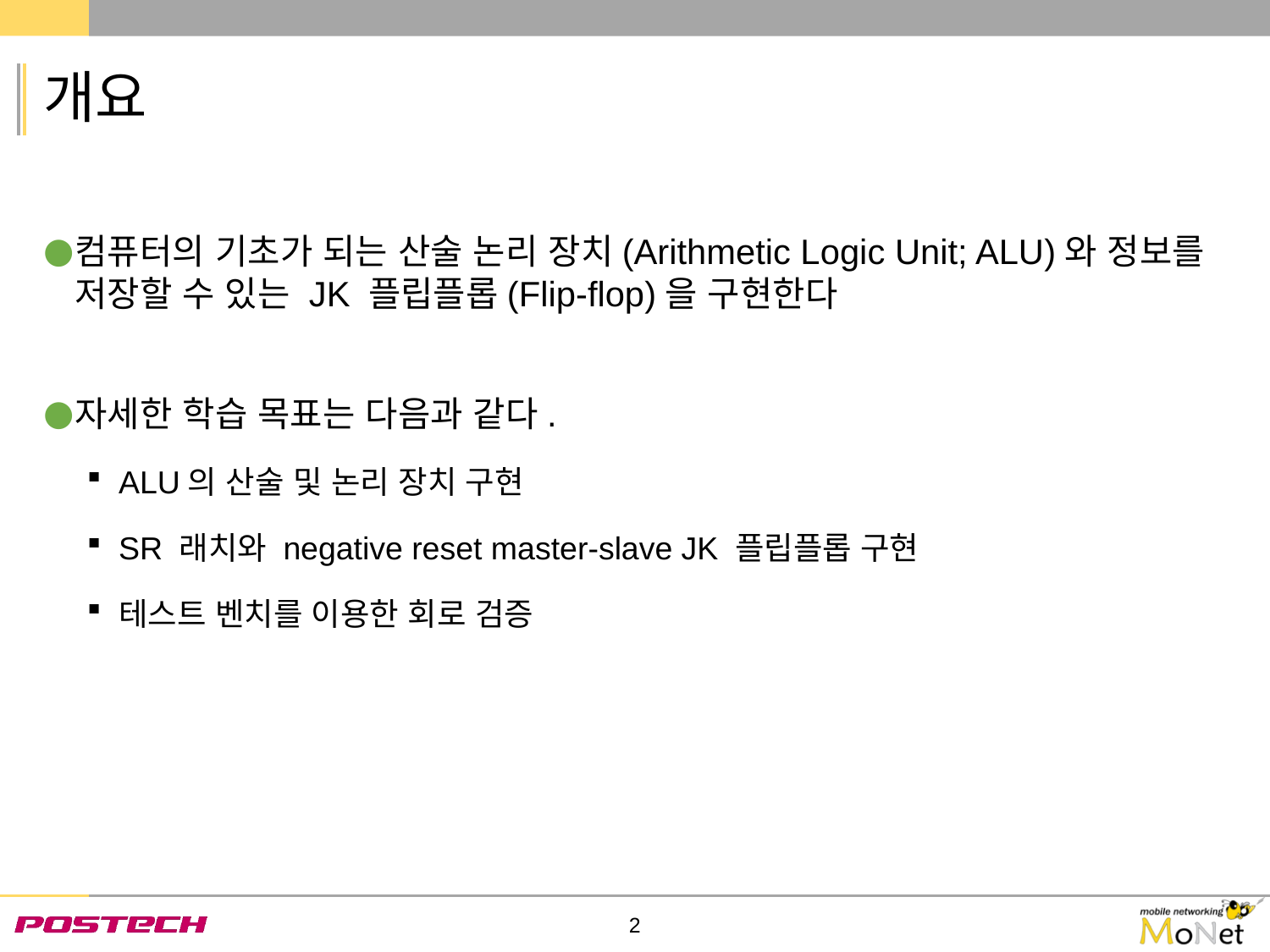

# 개요

컴퓨터의 기초가 되는 산술 논리 장치(Arithmetic Logic Unit; ALU)와 정보를 저장할 수 있는 JK 플립플롭(Flip-flop)을 구현한다

자세한 학습 목표는 다음과 같다.
ALU의 산술 및 논리 장치 구현
SR 래치와 negative reset master-slave JK 플립플롭 구현
테스트 벤치를 이용한 회로 검증